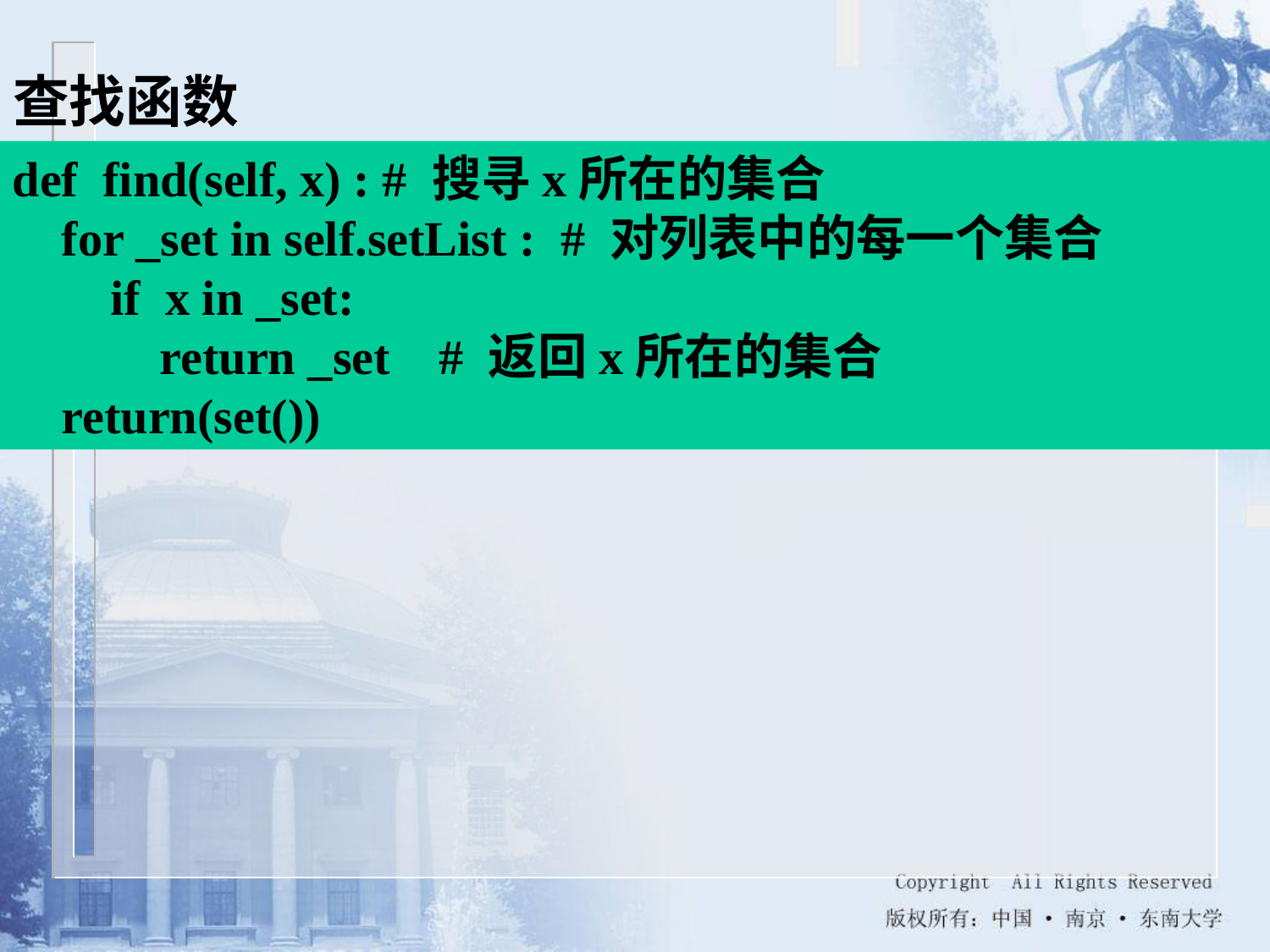

查找函数

def  find(self, x) : # 搜寻x所在的集合
    for _set in self.setList :  # 对列表中的每一个集合
        if  x in _set:
            return _set    # 返回x所在的集合
    return(set())